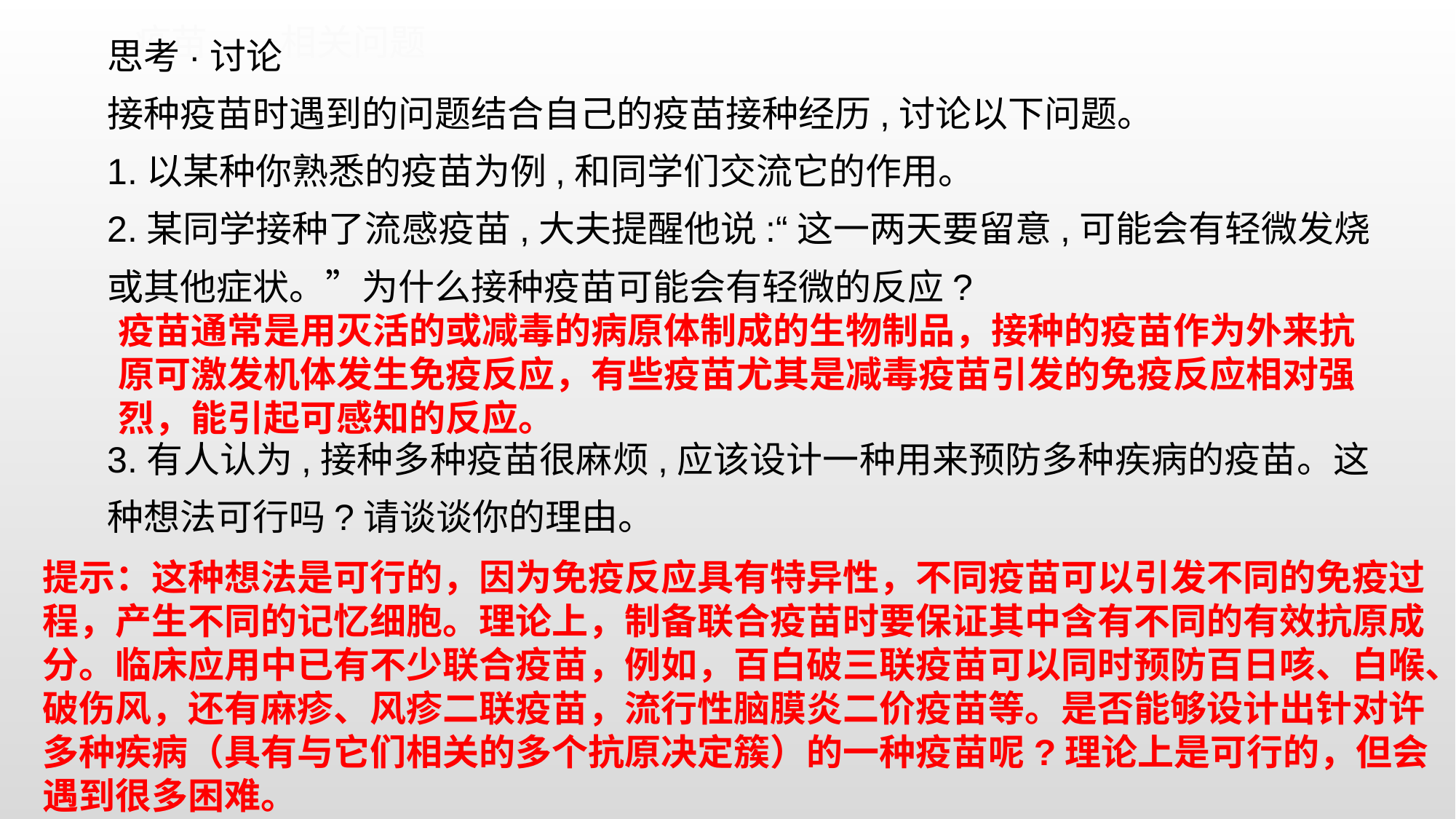

思考·讨论
接种疫苗时遇到的问题结合自己的疫苗接种经历,讨论以下问题。
1.以某种你熟悉的疫苗为例,和同学们交流它的作用。
2.某同学接种了流感疫苗,大夫提醒他说:“这一两天要留意,可能会有轻微发烧或其他症状。”为什么接种疫苗可能会有轻微的反应?

3.有人认为,接种多种疫苗很麻烦,应该设计一种用来预防多种疾病的疫苗。这种想法可行吗?请谈谈你的理由。
疫苗——相关问题
疫苗通常是用灭活的或减毒的病原体制成的生物制品，接种的疫苗作为外来抗原可激发机体发生免疫反应，有些疫苗尤其是减毒疫苗引发的免疫反应相对强烈，能引起可感知的反应。
提示：这种想法是可行的，因为免疫反应具有特异性，不同疫苗可以引发不同的免疫过程，产生不同的记忆细胞。理论上，制备联合疫苗时要保证其中含有不同的有效抗原成分。临床应用中已有不少联合疫苗，例如，百白破三联疫苗可以同时预防百日咳、白喉、破伤风，还有麻疹、风疹二联疫苗，流行性脑膜炎二价疫苗等。是否能够设计出针对许多种疾病（具有与它们相关的多个抗原决定簇）的一种疫苗呢?理论上是可行的，但会遇到很多困难。